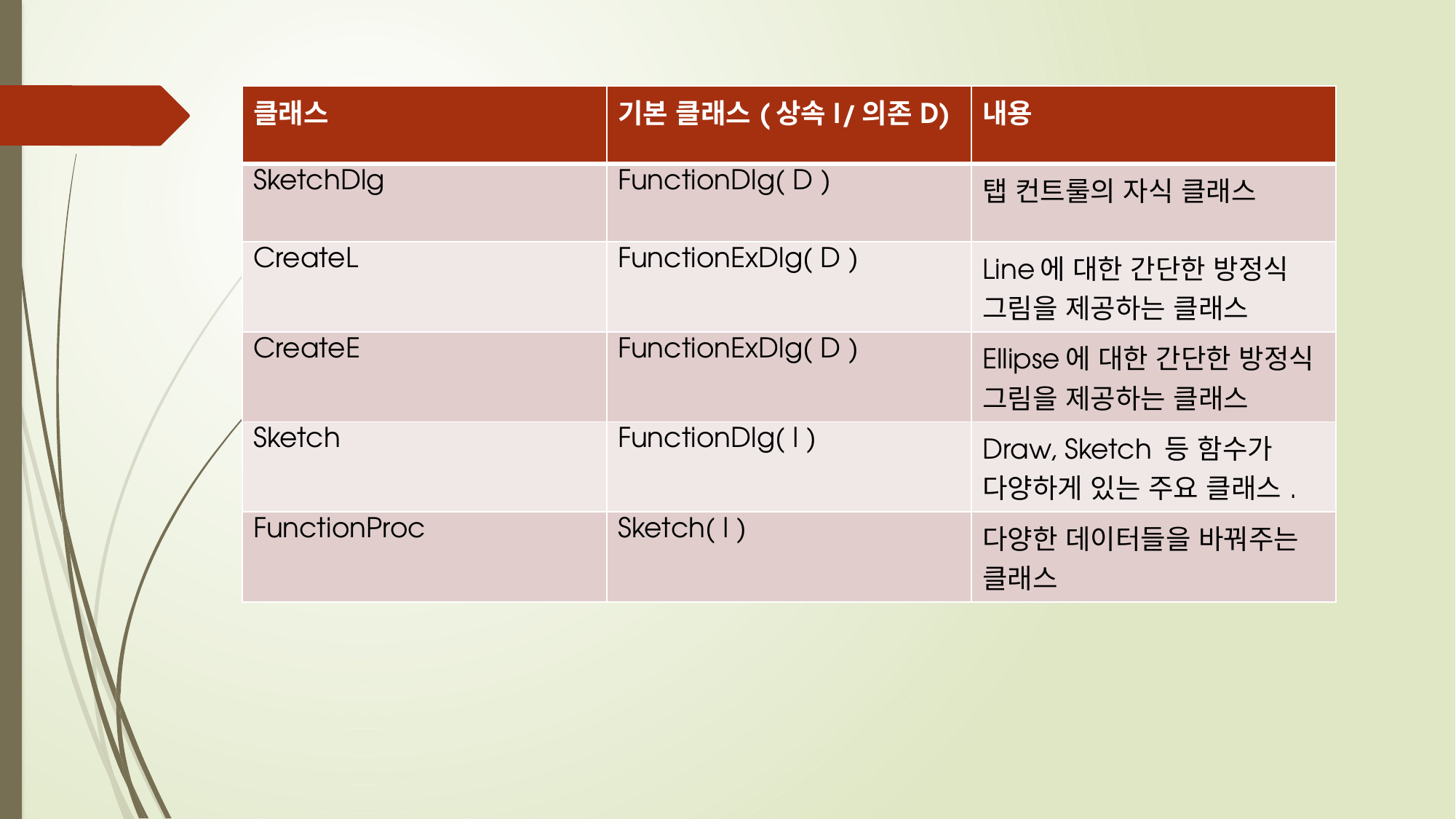

| 클래스 | 기본 클래스(상속I/의존D) | 내용 |
| --- | --- | --- |
| SketchDlg | FunctionDlg( D ) | 탭 컨트룰의 자식 클래스 |
| CreateL | FunctionExDlg( D ) | Line에 대한 간단한 방정식 그림을 제공하는 클래스 |
| CreateE | FunctionExDlg( D ) | Ellipse에 대한 간단한 방정식 그림을 제공하는 클래스 |
| Sketch | FunctionDlg( I ) | Draw, Sketch 등 함수가 다양하게 있는 주요 클래스. |
| FunctionProc | Sketch( I ) | 다양한 데이터들을 바꿔주는 클래스 |